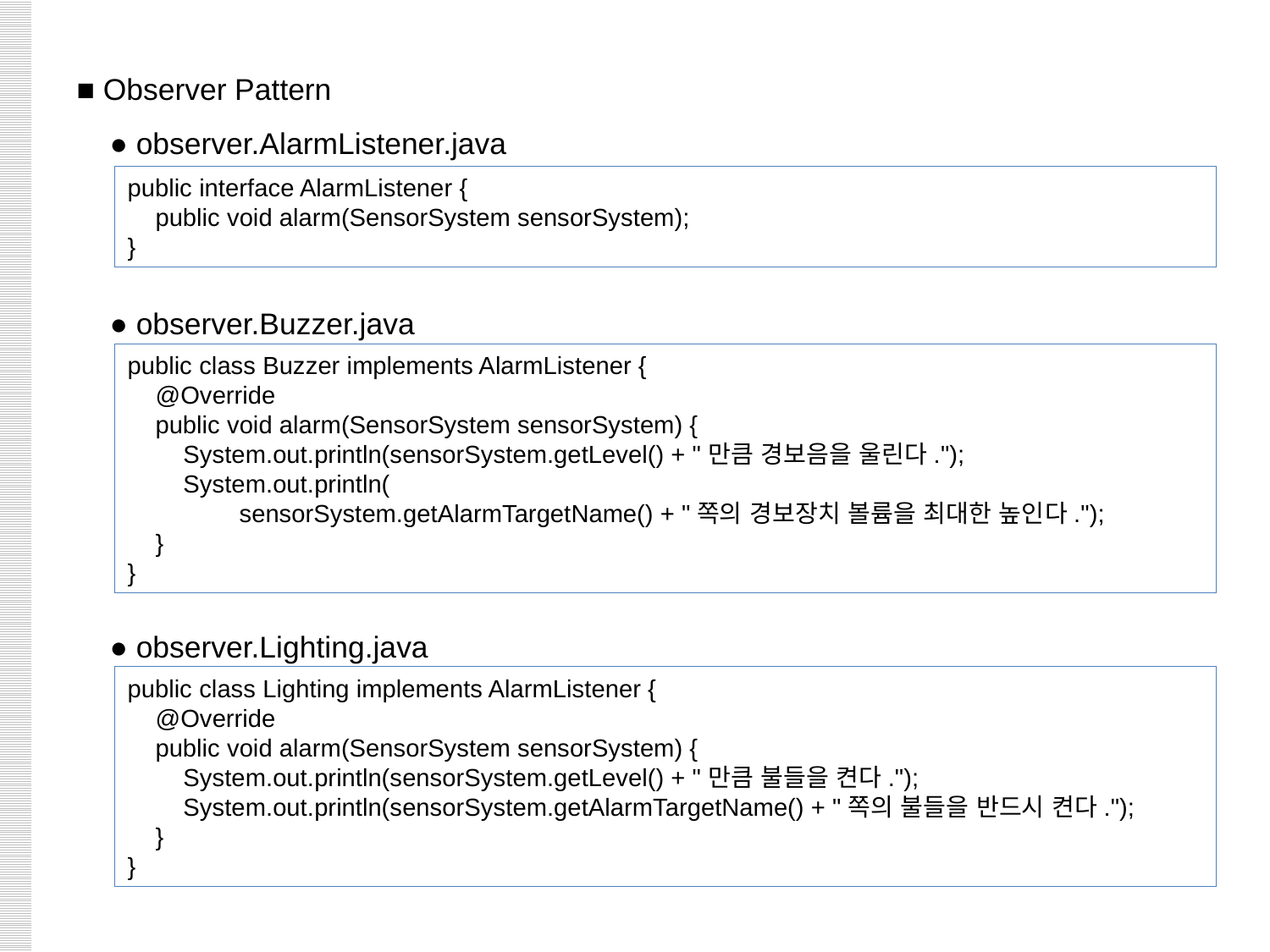

■ Observer Pattern
    ● observer.AlarmListener.java

    ● observer.Buzzer.java

    ● observer.Lighting.java

public interface AlarmListener {
    public void alarm(SensorSystem sensorSystem);
}
public class Buzzer implements AlarmListener {
    @Override
    public void alarm(SensorSystem sensorSystem) {
        System.out.println(sensorSystem.getLevel() + "만큼 경보음을 울린다.");
        System.out.println(
                sensorSystem.getAlarmTargetName() + "쪽의 경보장치 볼륨을 최대한 높인다.");
    }
}
public class Lighting implements AlarmListener {
    @Override
    public void alarm(SensorSystem sensorSystem) {
        System.out.println(sensorSystem.getLevel() + "만큼 불들을 켠다.");
        System.out.println(sensorSystem.getAlarmTargetName() + "쪽의 불들을 반드시 켠다.");
    }
}